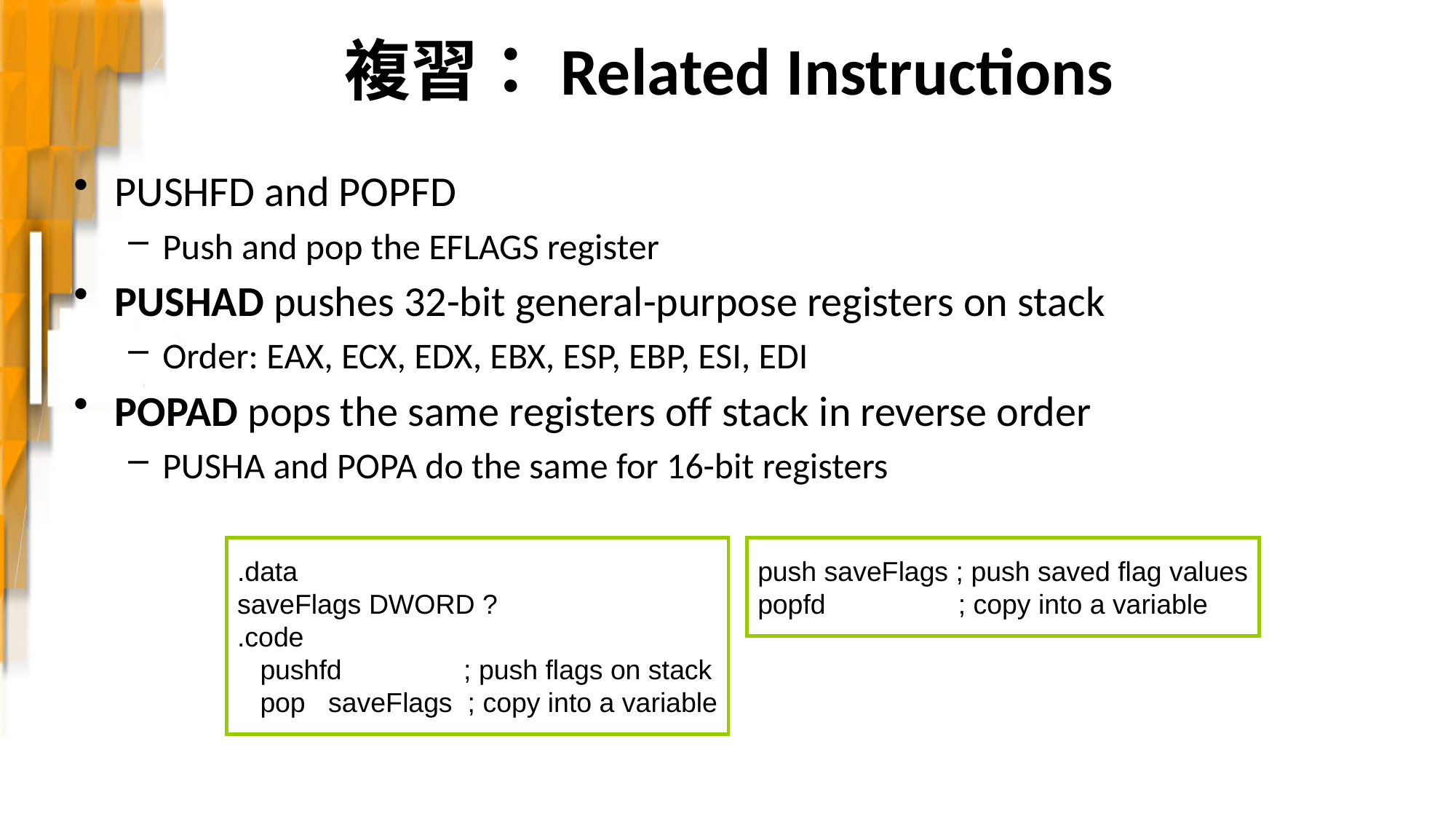

# 複習：Related Instructions
PUSHFD and POPFD
Push and pop the EFLAGS register
PUSHAD pushes 32-bit general-purpose registers on stack
Order: EAX, ECX, EDX, EBX, ESP, EBP, ESI, EDI
POPAD pops the same registers off stack in reverse order
PUSHA and POPA do the same for 16-bit registers

.data
saveFlags DWORD ?
.code
   pushfd                ; push flags on stack
   pop   saveFlags  ; copy into a variable
push saveFlags ; push saved flag values
popfd 	            ; copy into a variable